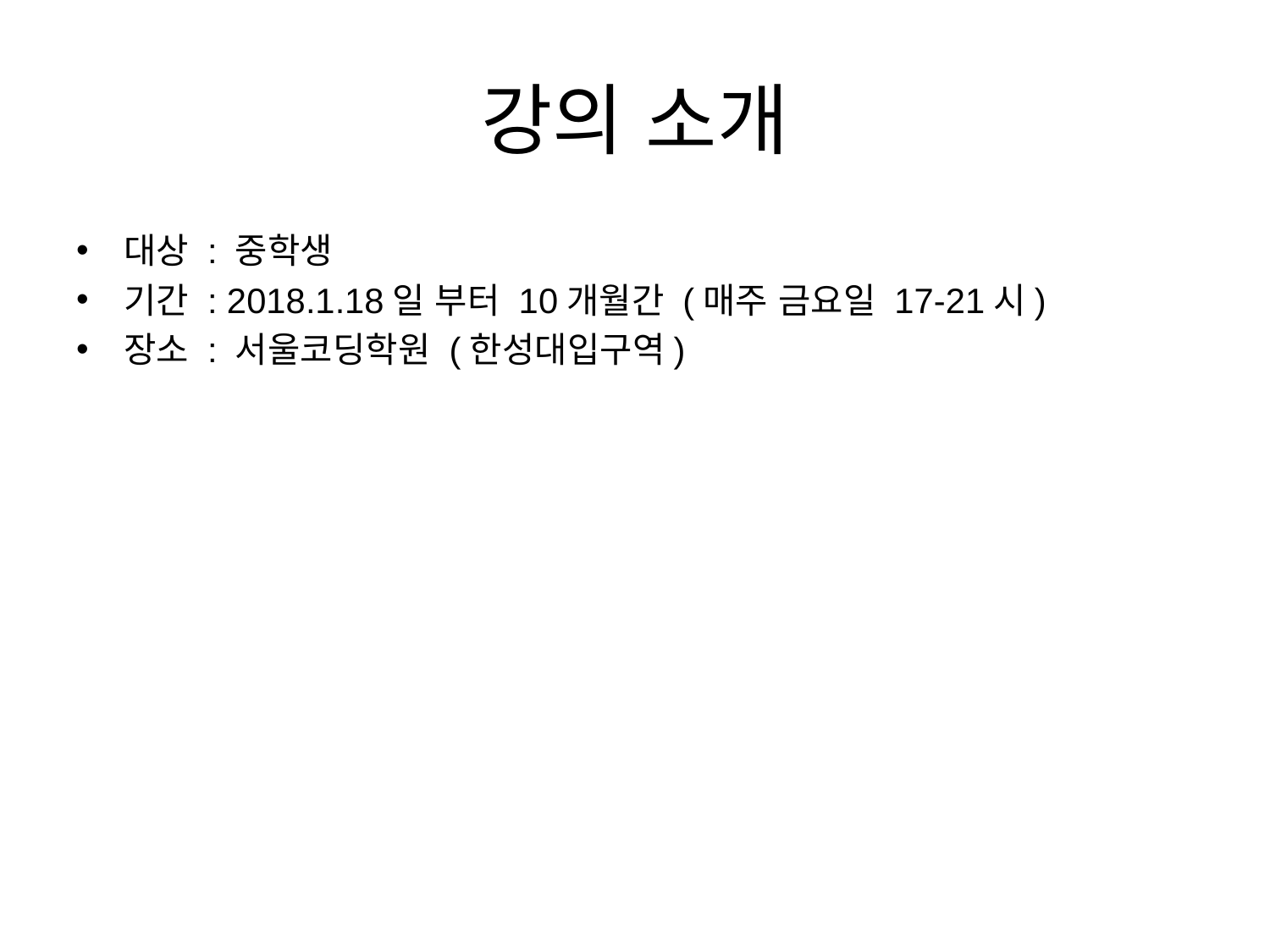

# 강의 소개
대상 : 중학생
기간 : 2018.1.18일 부터 10개월간 (매주 금요일 17-21시)
장소 : 서울코딩학원 (한성대입구역)